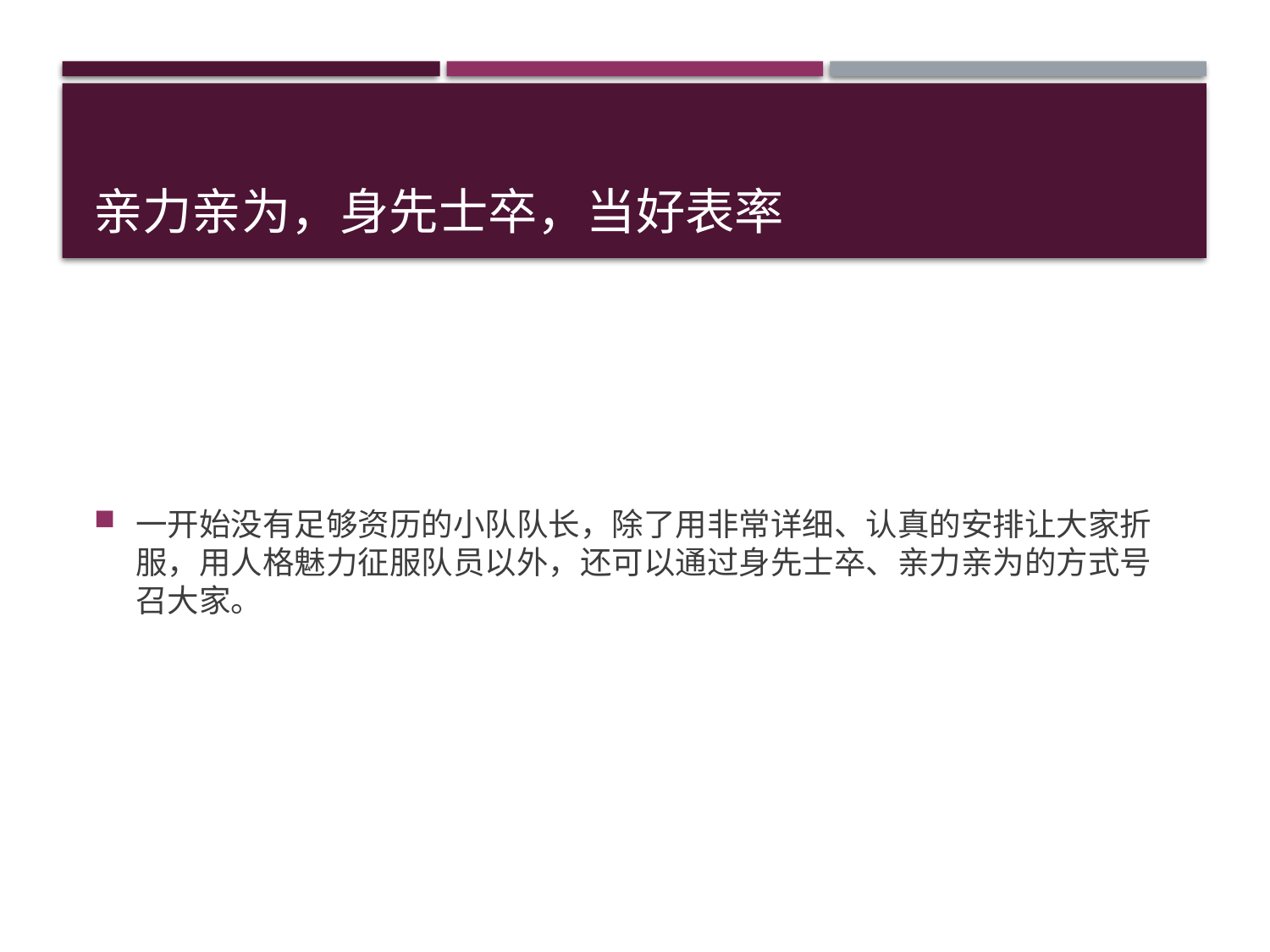

# 亲力亲为，身先士卒，当好表率
一开始没有足够资历的小队队长，除了用非常详细、认真的安排让大家折服，用人格魅力征服队员以外，还可以通过身先士卒、亲力亲为的方式号召大家。